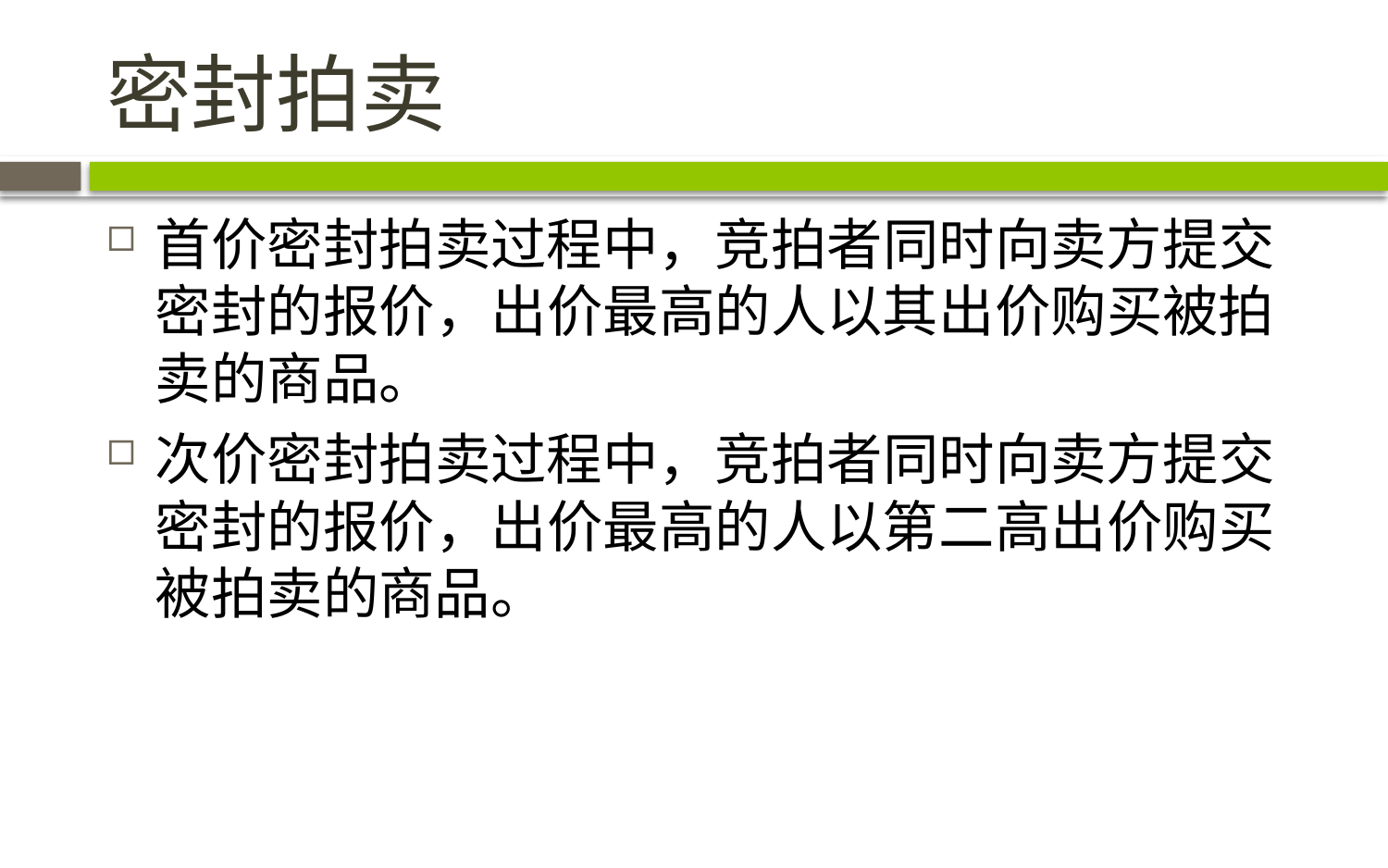

# 密封拍卖
首价密封拍卖过程中，竞拍者同时向卖方提交密封的报价，出价最高的人以其出价购买被拍卖的商品。
次价密封拍卖过程中，竞拍者同时向卖方提交密封的报价，出价最高的人以第二高出价购买被拍卖的商品。